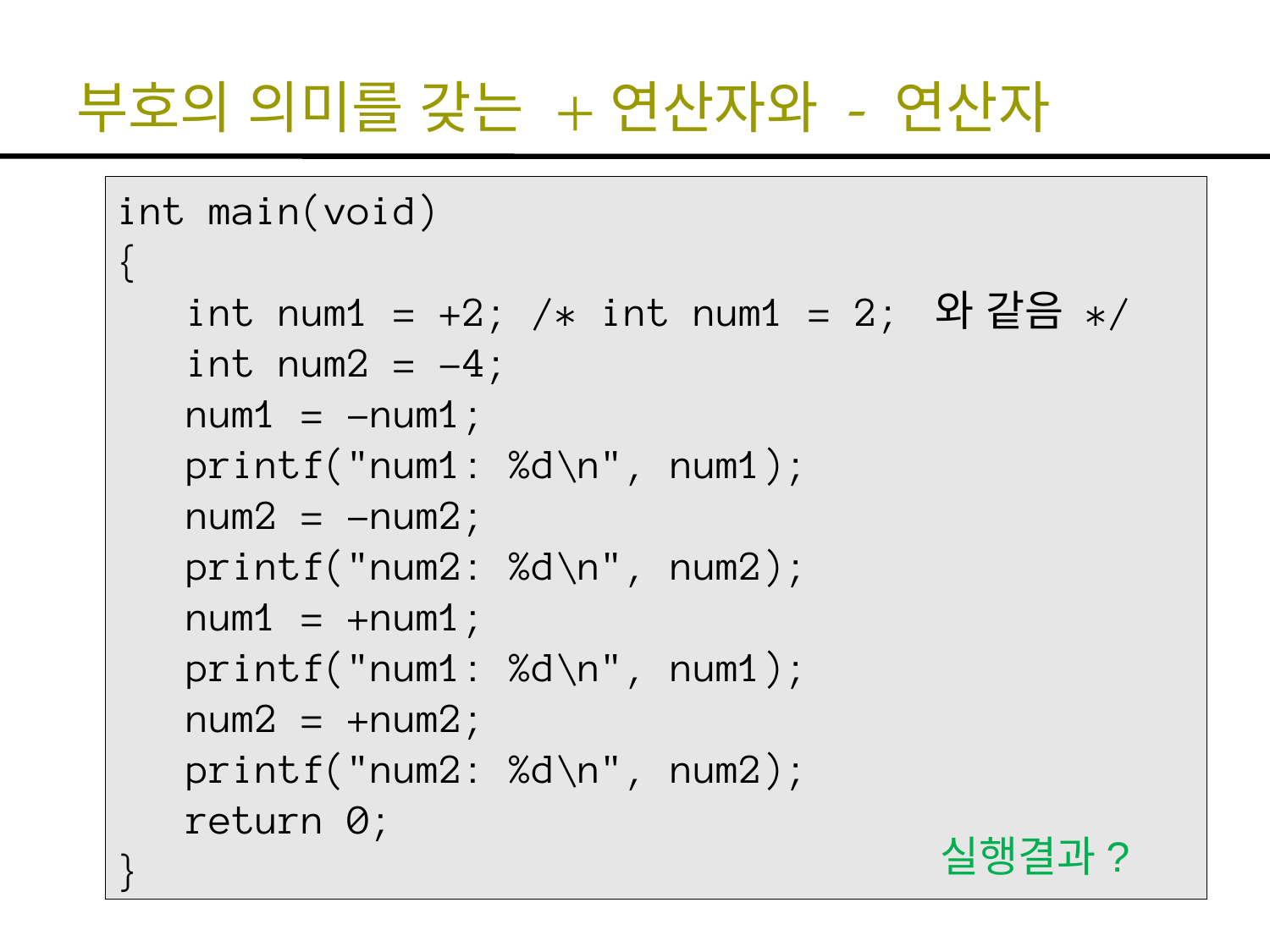

# 부호의 의미를 갖는 +연산자와 - 연산자

int main(void)
{
   int num1 = +2; /* int num1 = 2; 와 같음 */
   int num2 = -4;
   num1 = -num1;
   printf("num1: %d\n", num1);
   num2 = -num2;
   printf("num2: %d\n", num2);
   num1 = +num1;
   printf("num1: %d\n", num1);
   num2 = +num2;
   printf("num2: %d\n", num2);
   return 0;
}
실행결과?